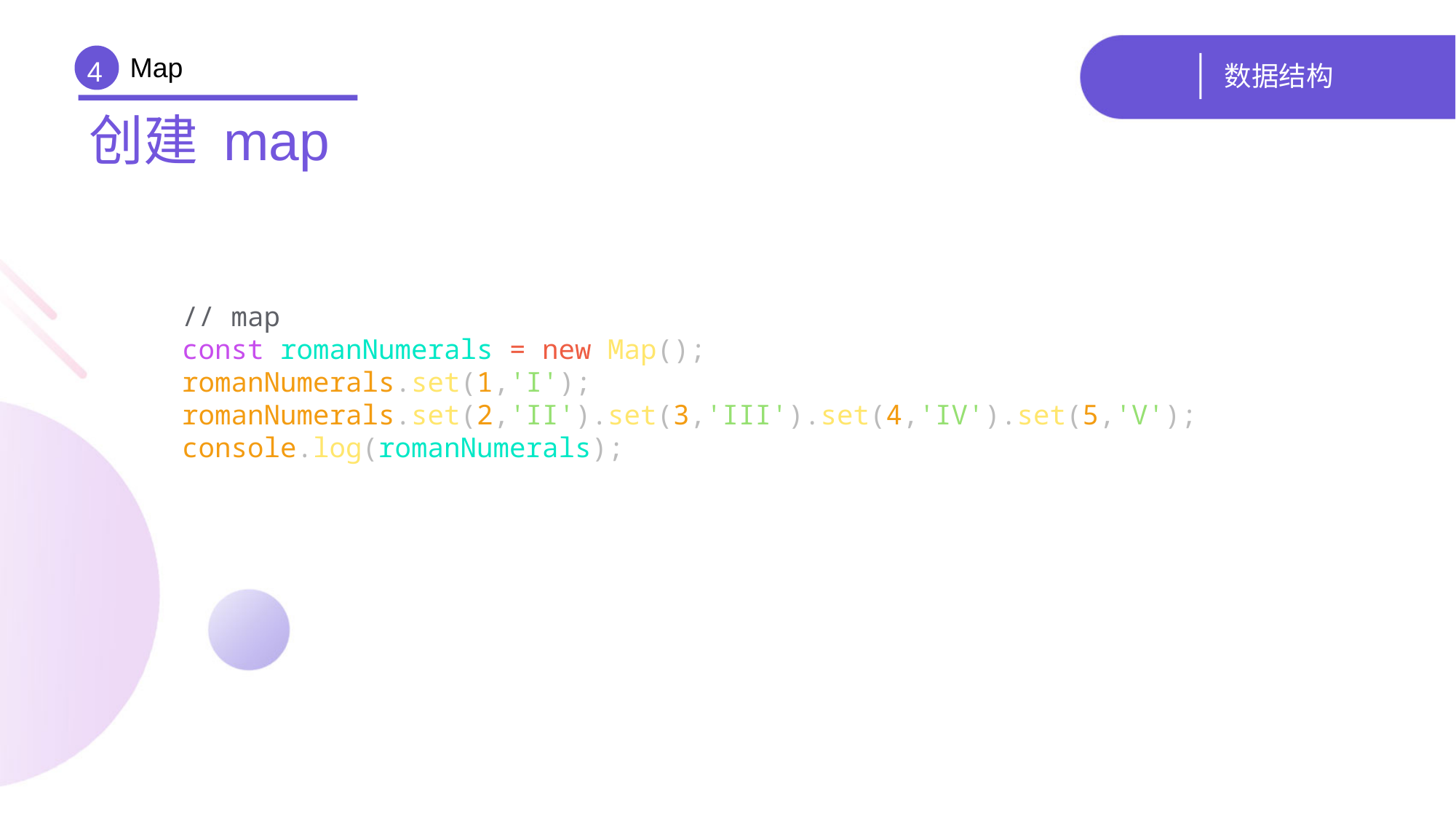

Map
# 数据结构
4
创建 map
// map
const romanNumerals = new Map();
romanNumerals.set(1,'I');
romanNumerals.set(2,'II').set(3,'III').set(4,'IV').set(5,'V');
console.log(romanNumerals);